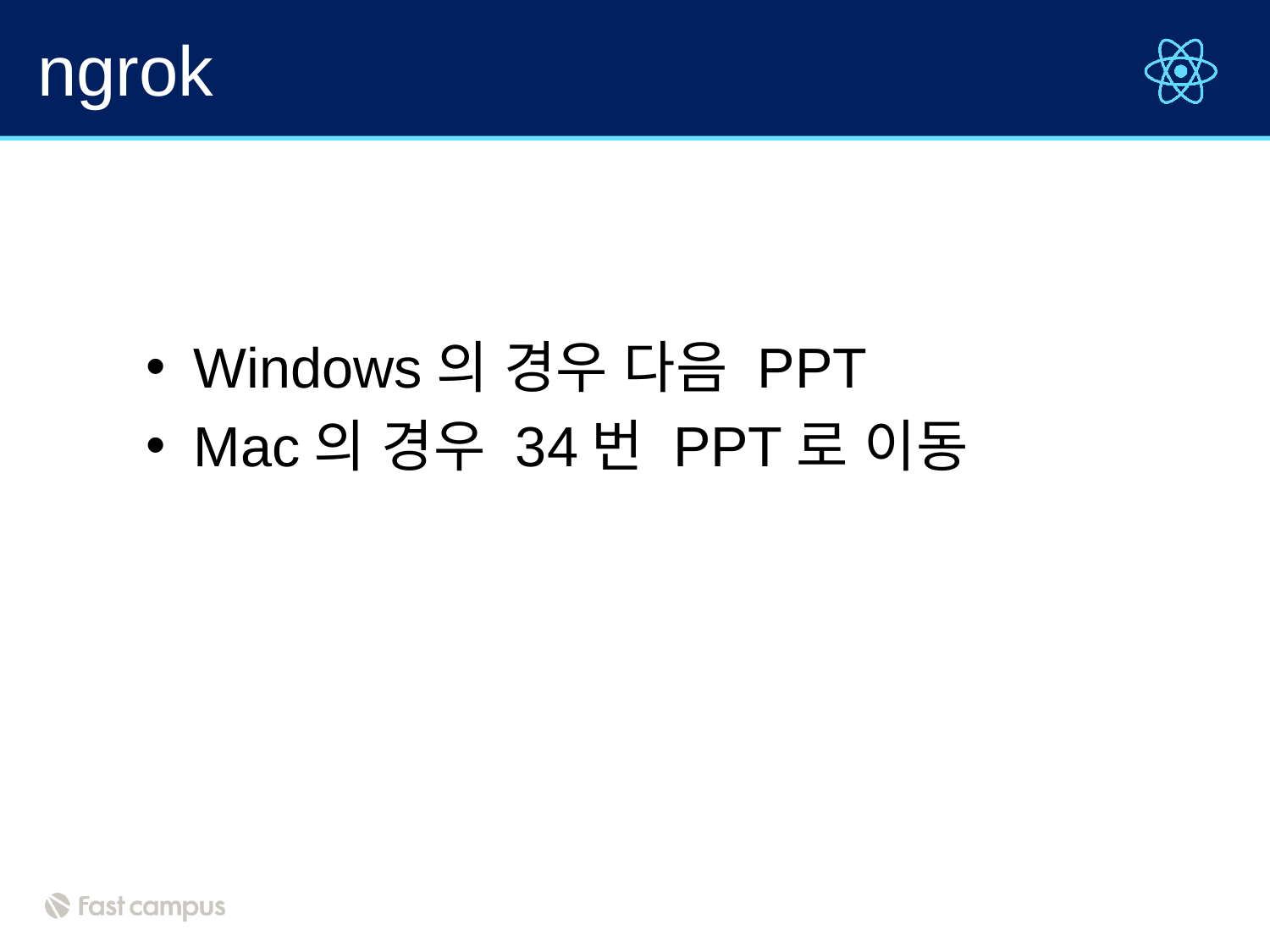

# ngrok

Windows의 경우 다음 PPT
Mac의 경우 34번 PPT로 이동